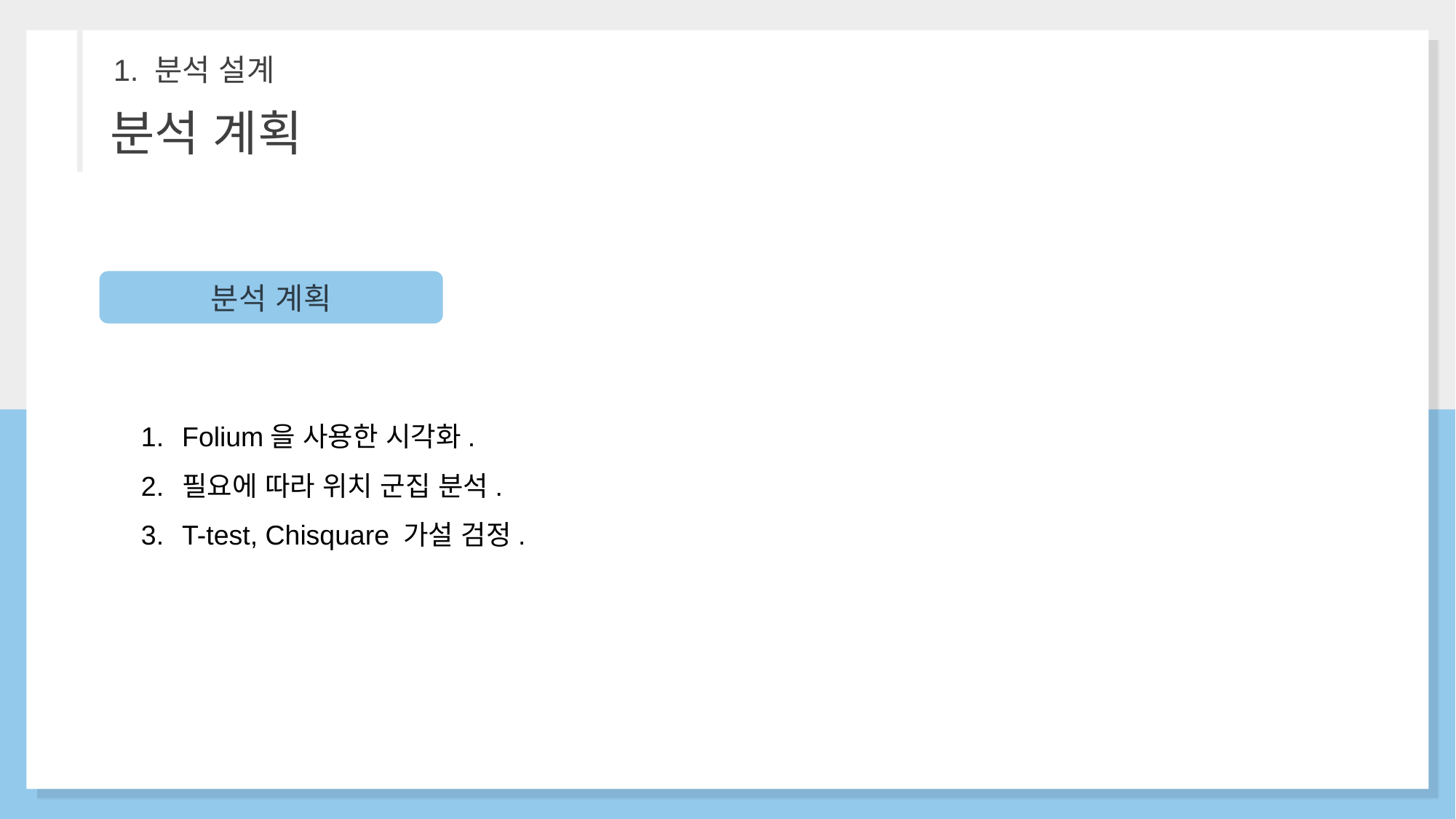

1. 분석 설계
분석 계획
분석 계획
Folium을 사용한 시각화.
필요에 따라 위치 군집 분석.
T-test, Chisquare 가설 검정.